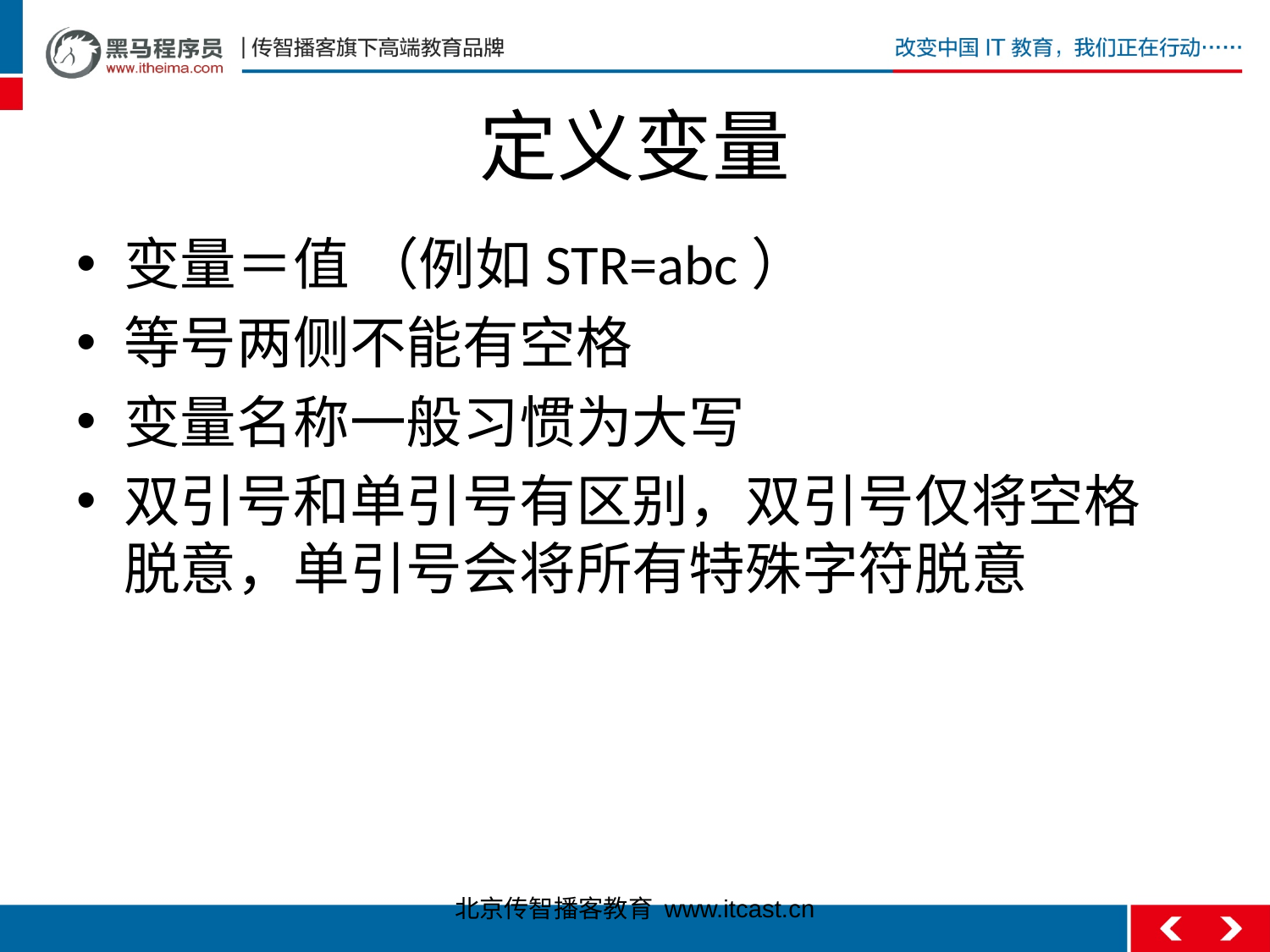

# 定义变量
变量＝值 （例如STR=abc）
等号两侧不能有空格
变量名称一般习惯为大写
双引号和单引号有区别，双引号仅将空格脱意，单引号会将所有特殊字符脱意
北京传智播客教育 www.itcast.cn